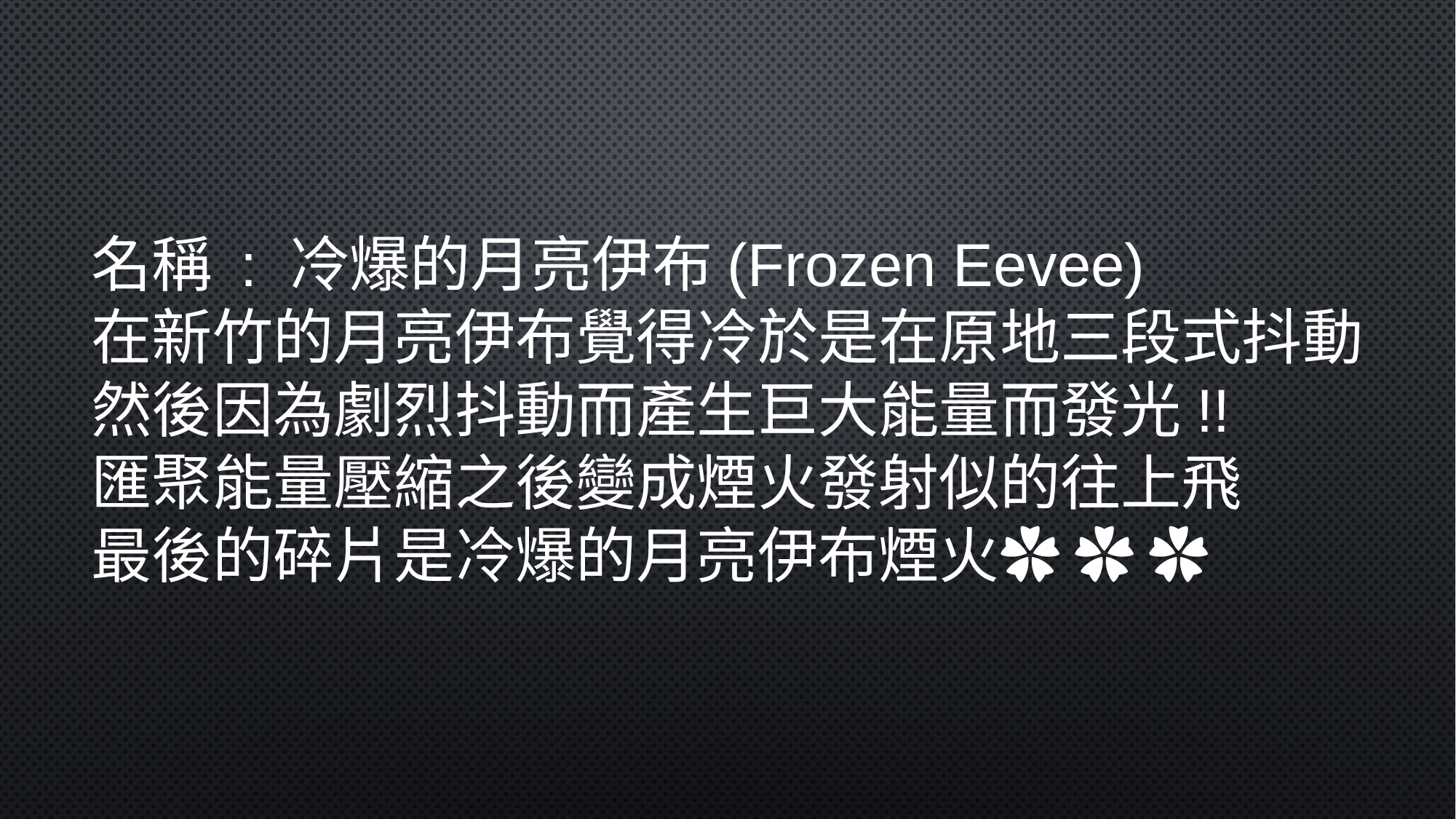

名稱 : 冷爆的月亮伊布(Frozen Eevee)
在新竹的月亮伊布覺得冷於是在原地三段式抖動
然後因為劇烈抖動而產生巨大能量而發光!!
匯聚能量壓縮之後變成煙火發射似的往上飛
最後的碎片是冷爆的月亮伊布煙火✿ ✿ ✿